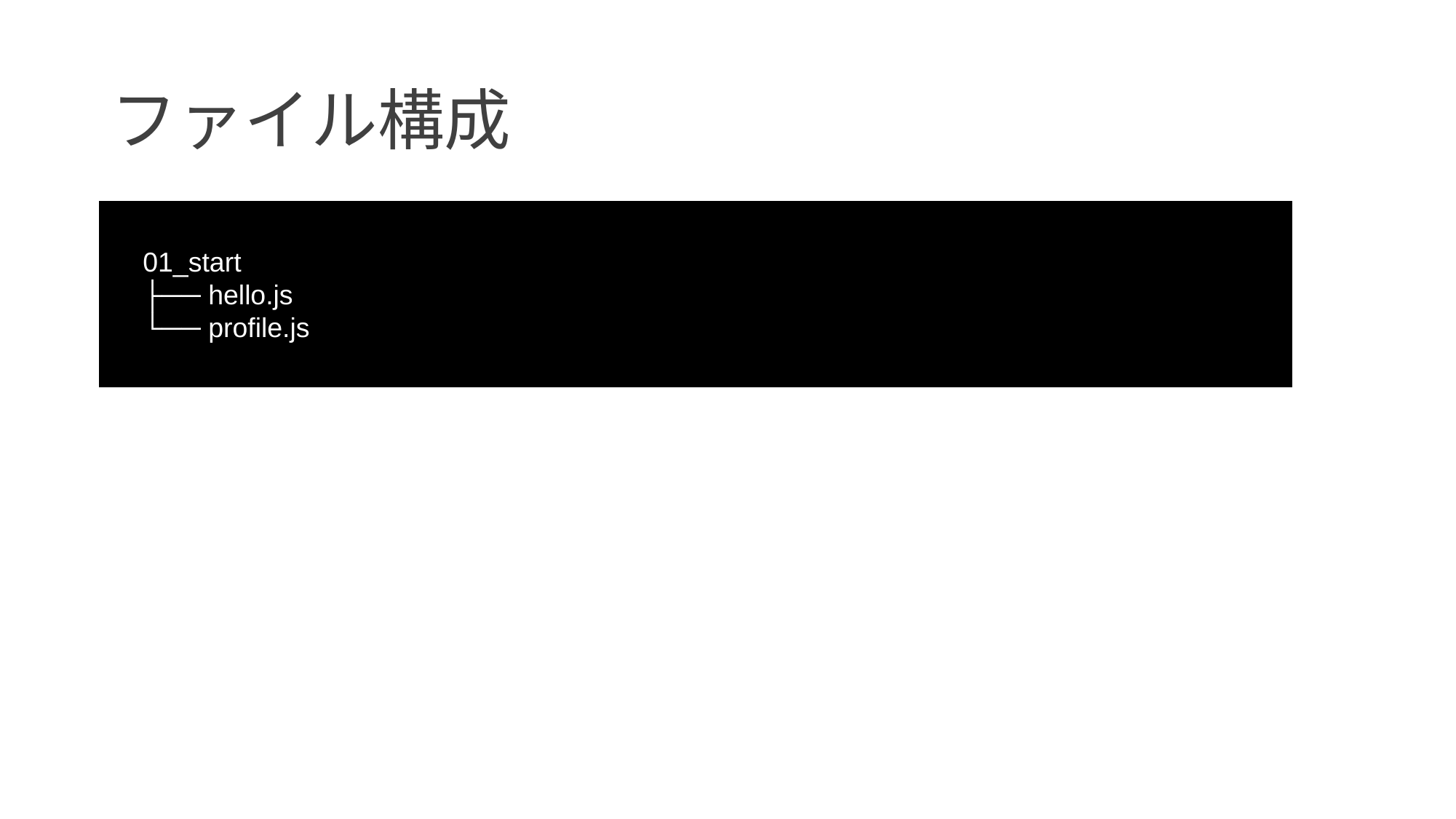

# ファイル構成

01_start
├── hello.js
└── profile.js